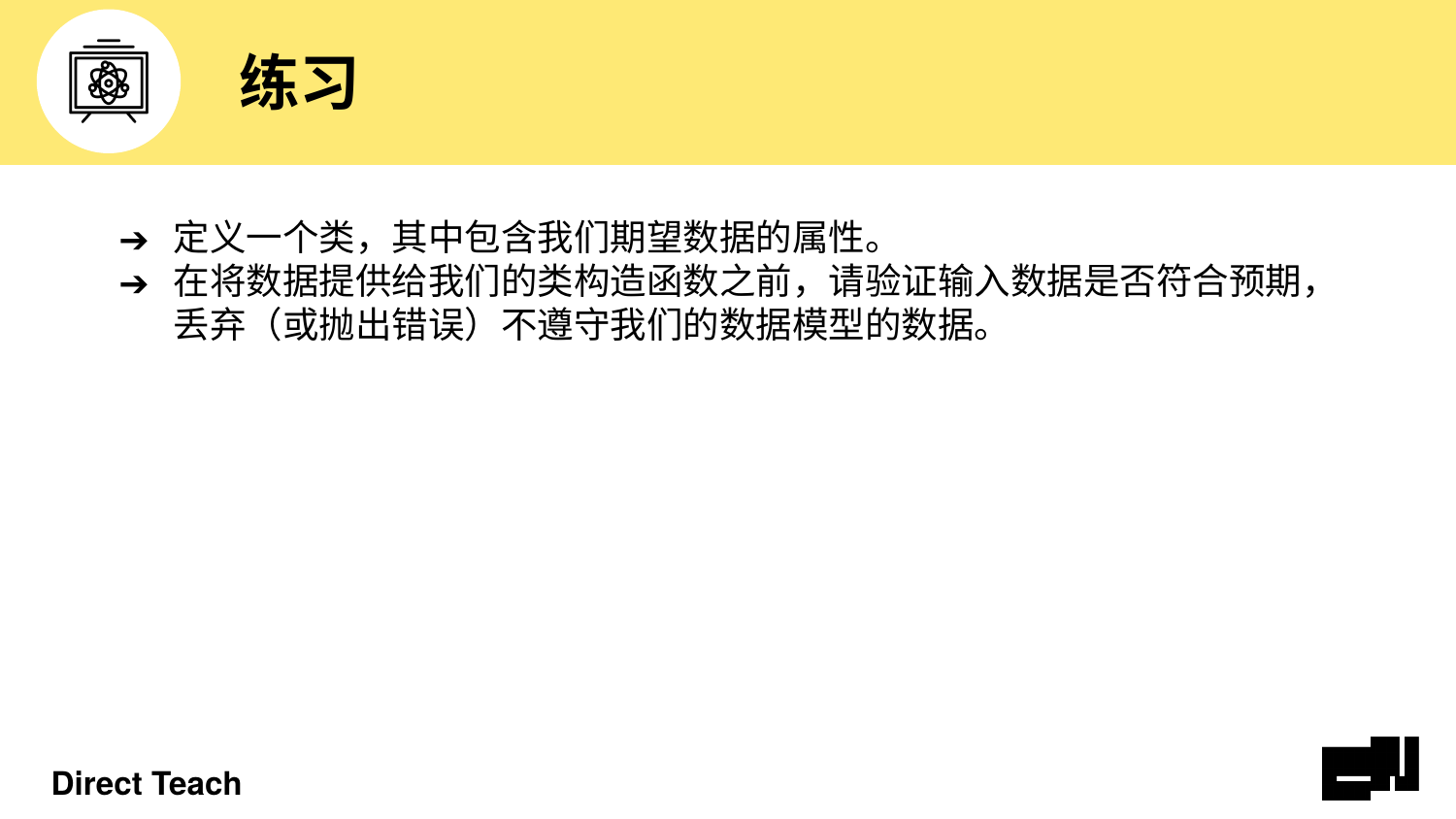

# 练习
定义一个类，其中包含我们期望数据的属性。
在将数据提供给我们的类构造函数之前，请验证输入数据是否符合预期，丢弃（或抛出错误）不遵守我们的数据模型的数据。